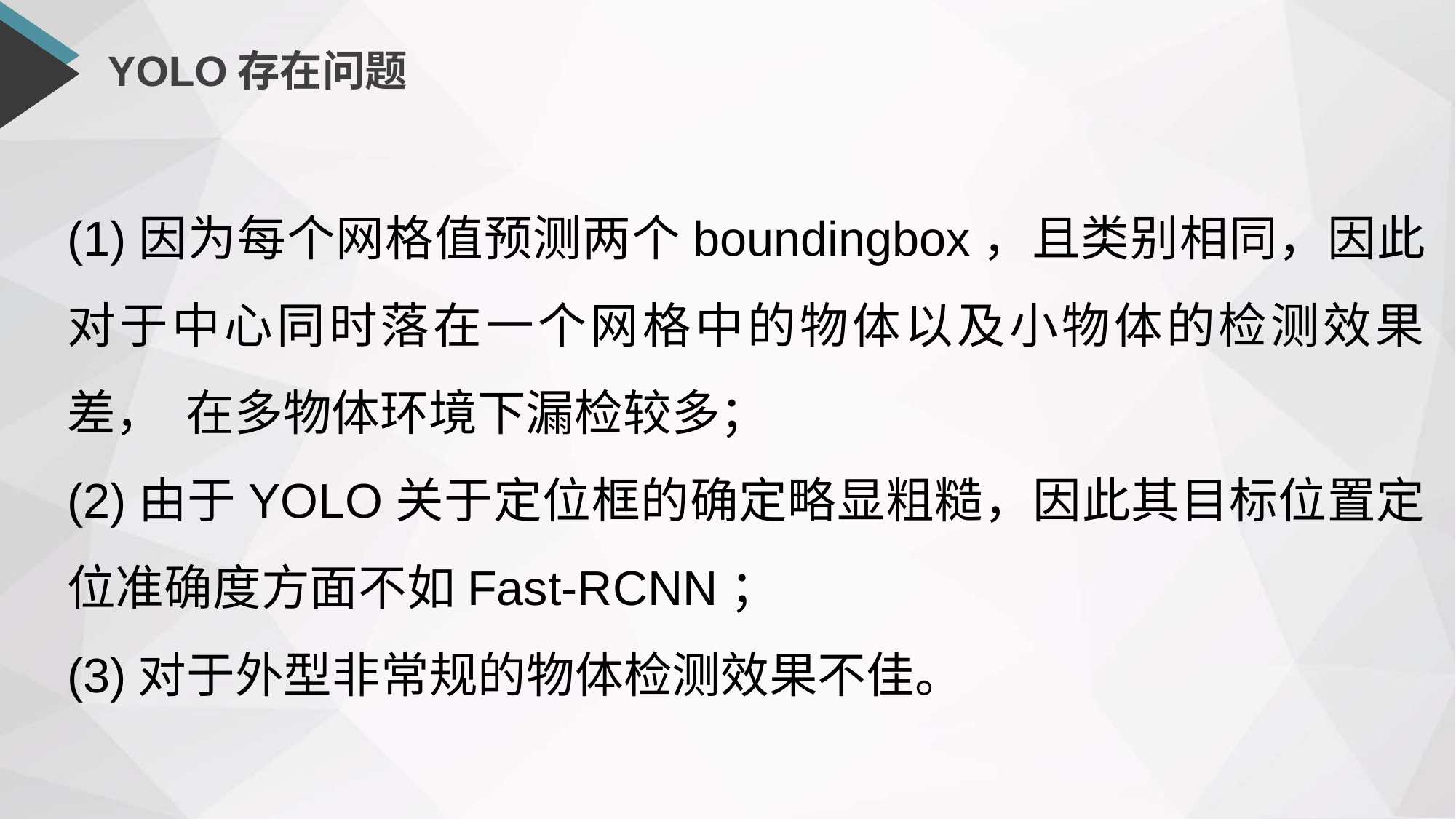

# YOLO存在问题
(1)因为每个网格值预测两个boundingbox，且类别相同，因此对于中心同时落在一个网格中的物体以及小物体的检测效果差，  在多物体环境下漏检较多；
(2)由于YOLO关于定位框的确定略显粗糙，因此其目标位置定位准确度方面不如Fast-RCNN；
(3)对于外型非常规的物体检测效果不佳。